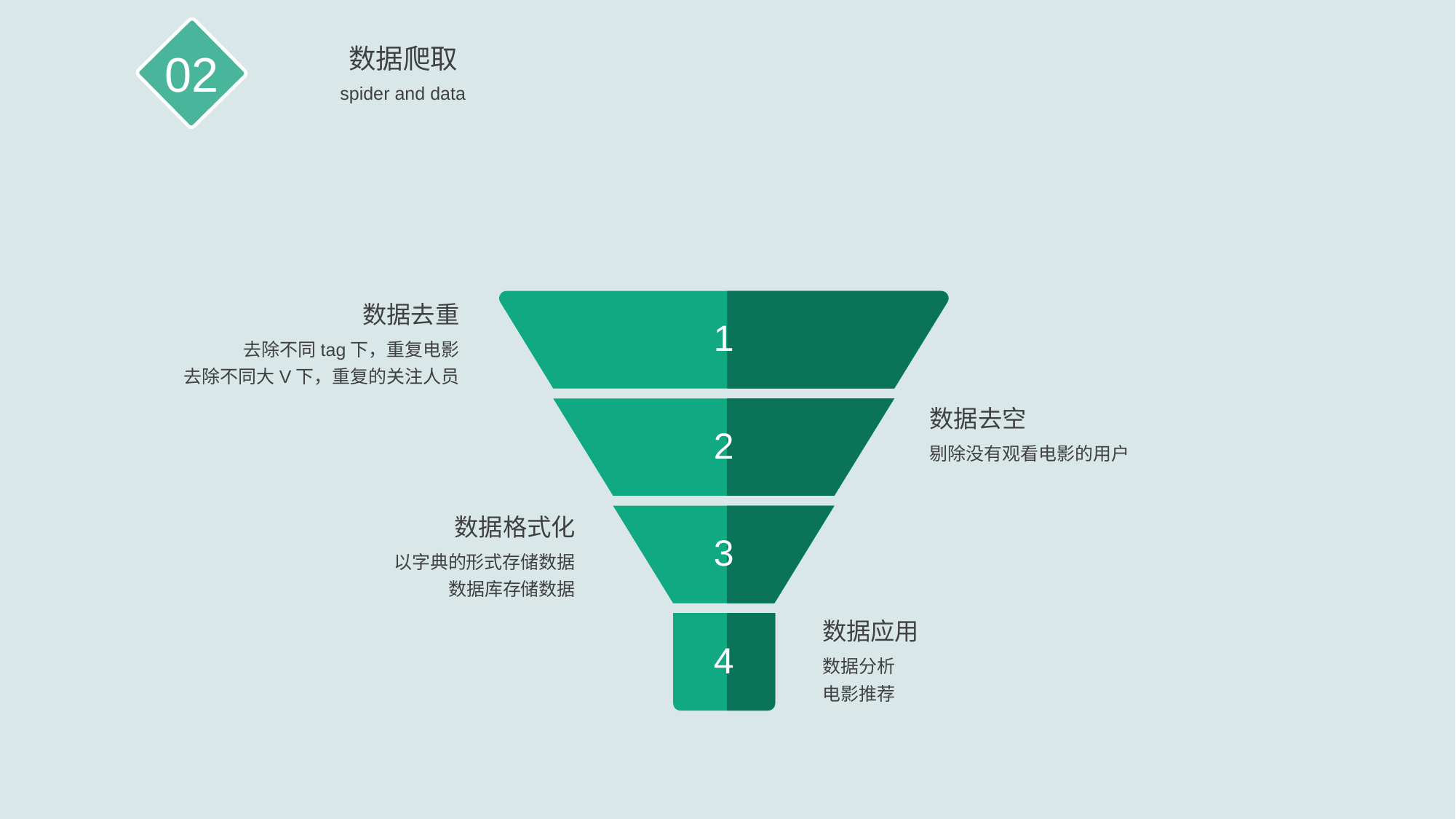

数据爬取
02
spider and data

1

数据去重
去除不同tag下，重复电影
去除不同大V下，重复的关注人员
2
数据去空

剔除没有观看电影的用户

3

数据格式化
以字典的形式存储数据
数据库存储数据
数据应用
4

数据分析
电影推荐